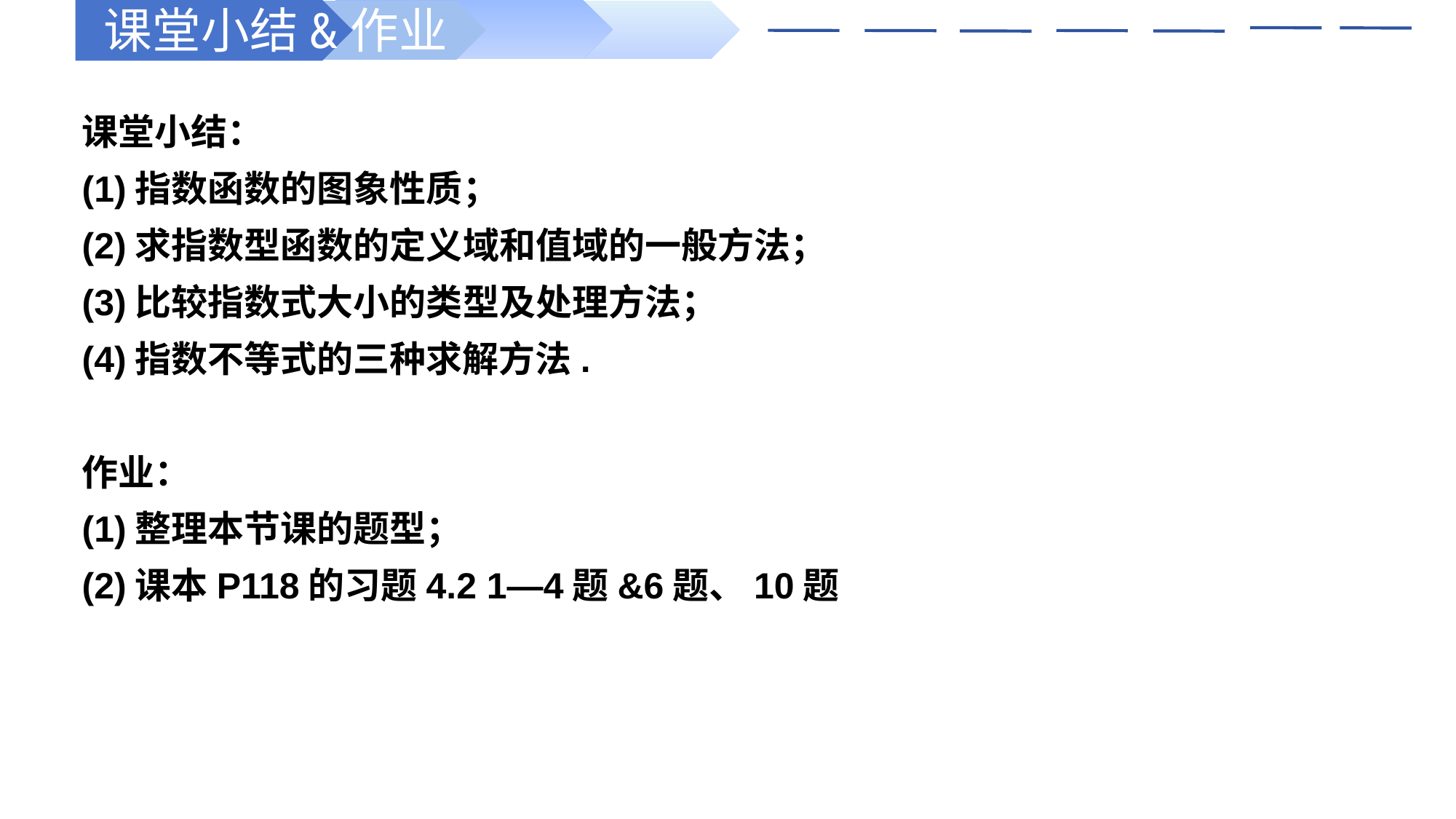

课堂小结&作业

课堂小结：
(1)指数函数的图象性质；
(2)求指数型函数的定义域和值域的一般方法；
(3)比较指数式大小的类型及处理方法；
(4)指数不等式的三种求解方法.

作业：
(1)整理本节课的题型；
(2)课本P118的习题4.2 1—4题&6题、10题